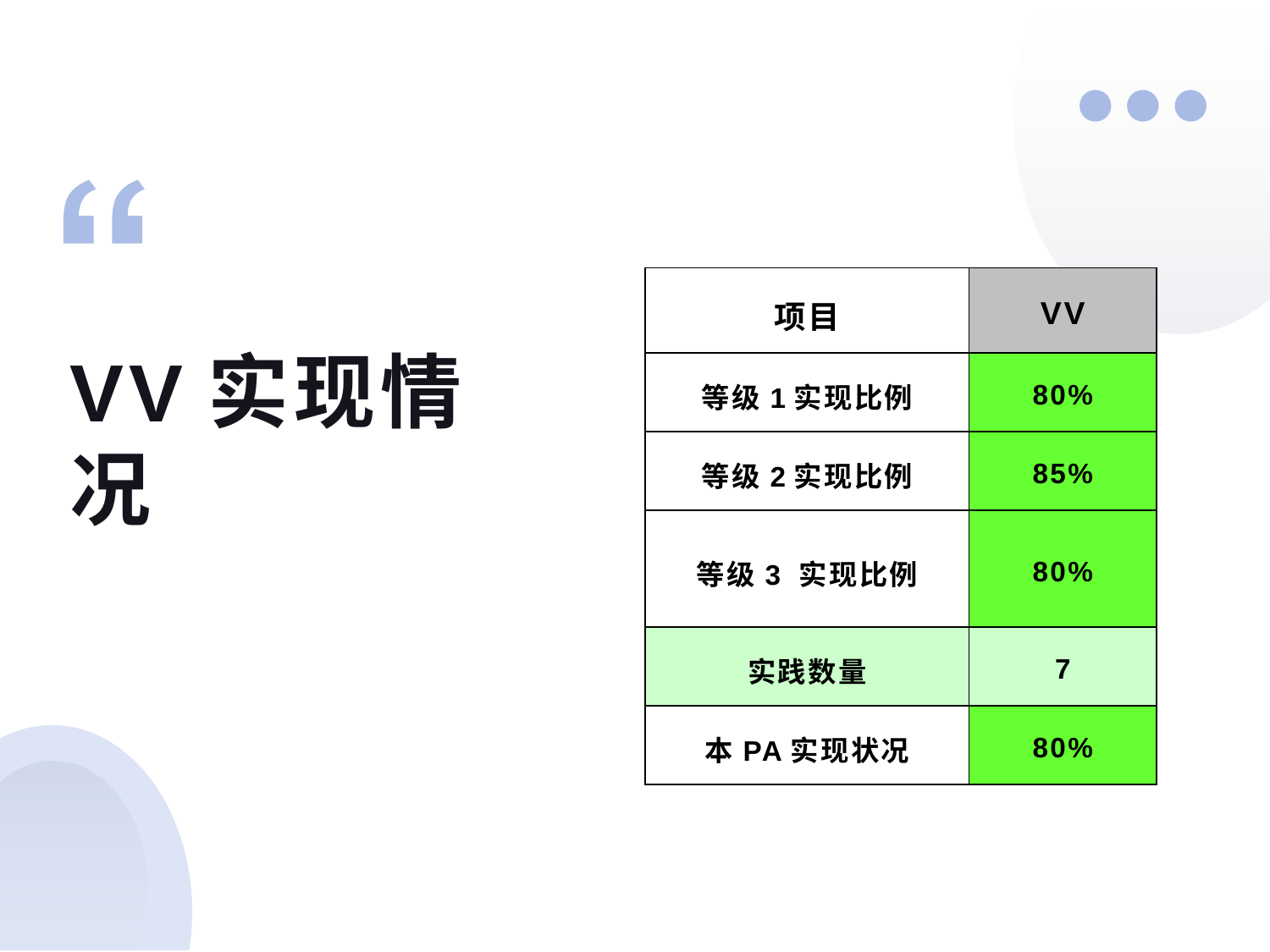

| 项目 | VV |
| --- | --- |
| 等级1实现比例 | 80% |
| 等级2实现比例 | 85% |
| 等级3 实现比例 | 80% |
| 实践数量 | 7 |
| 本PA实现状况 | 80% |
VV实现情况